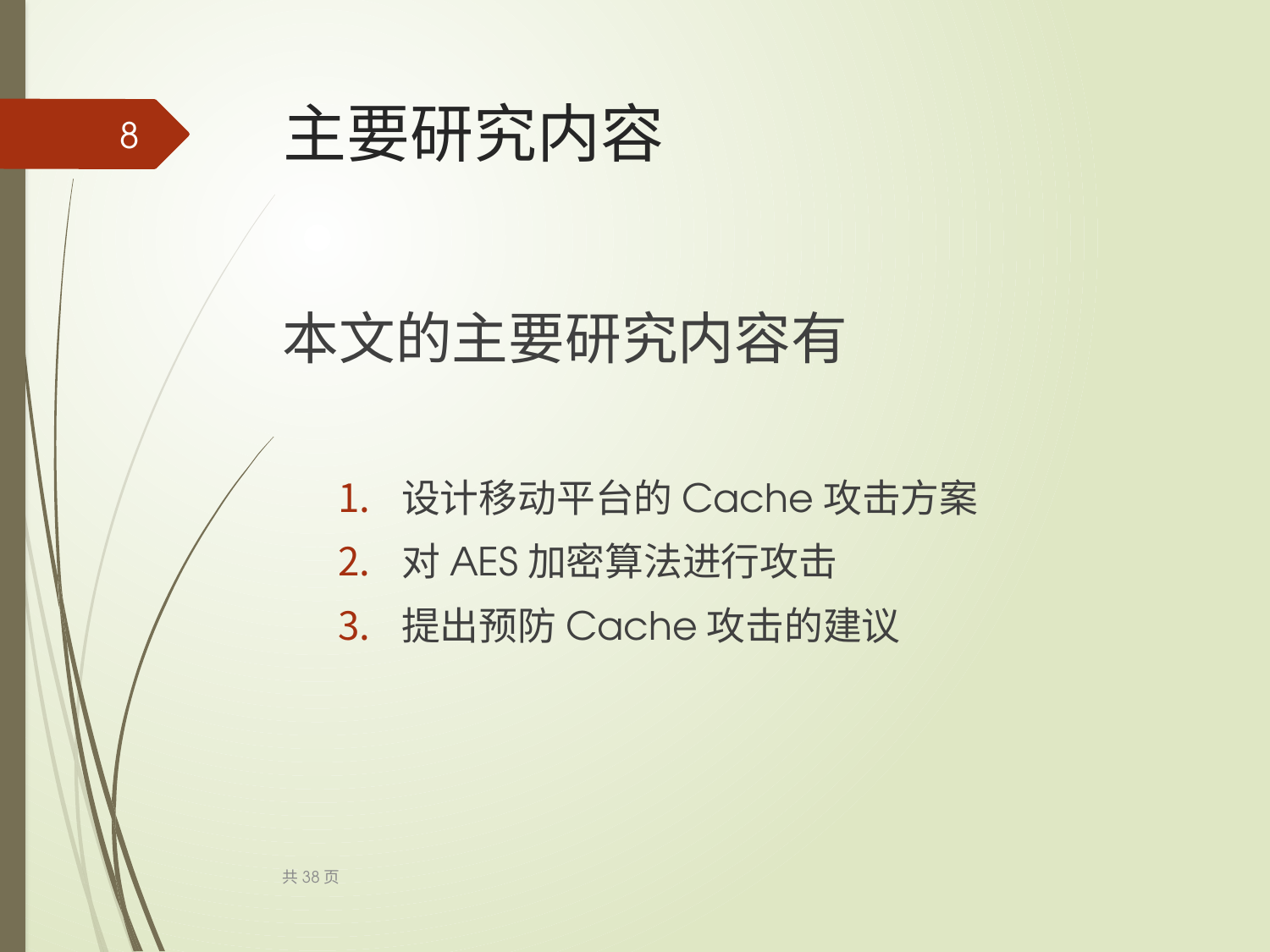

# 主要研究内容
8
本文的主要研究内容有

设计移动平台的Cache攻击方案
对AES加密算法进行攻击
提出预防Cache攻击的建议
共38页